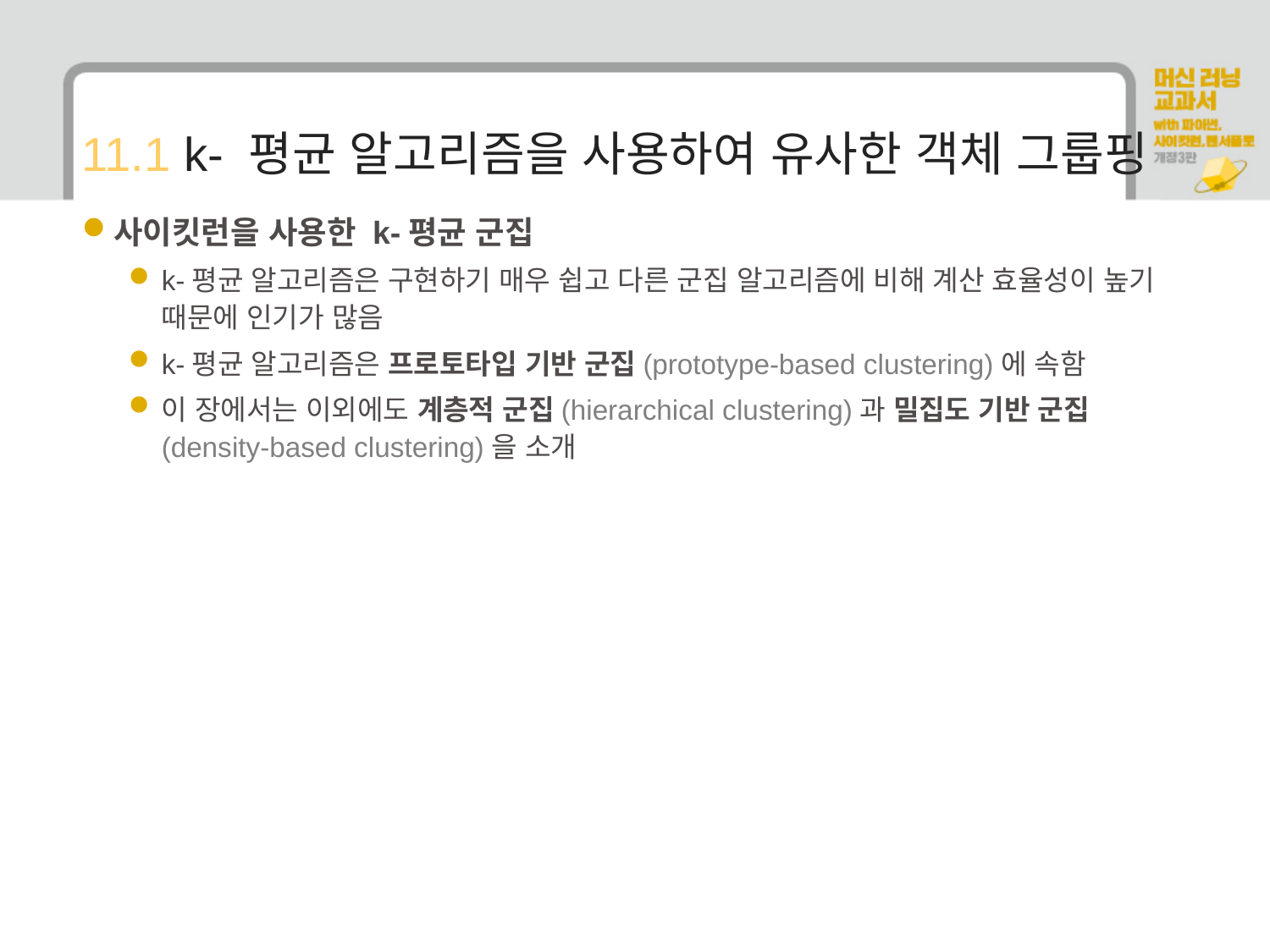

# 11.1 k- 평균 알고리즘을 사용하여 유사한 객체 그룹핑
사이킷런을 사용한 k-평균 군집
k-평균 알고리즘은 구현하기 매우 쉽고 다른 군집 알고리즘에 비해 계산 효율성이 높기 때문에 인기가 많음
k-평균 알고리즘은 프로토타입 기반 군집(prototype-based clustering)에 속함
이 장에서는 이외에도 계층적 군집(hierarchical clustering)과 밀집도 기반 군집(density-based clustering)을 소개